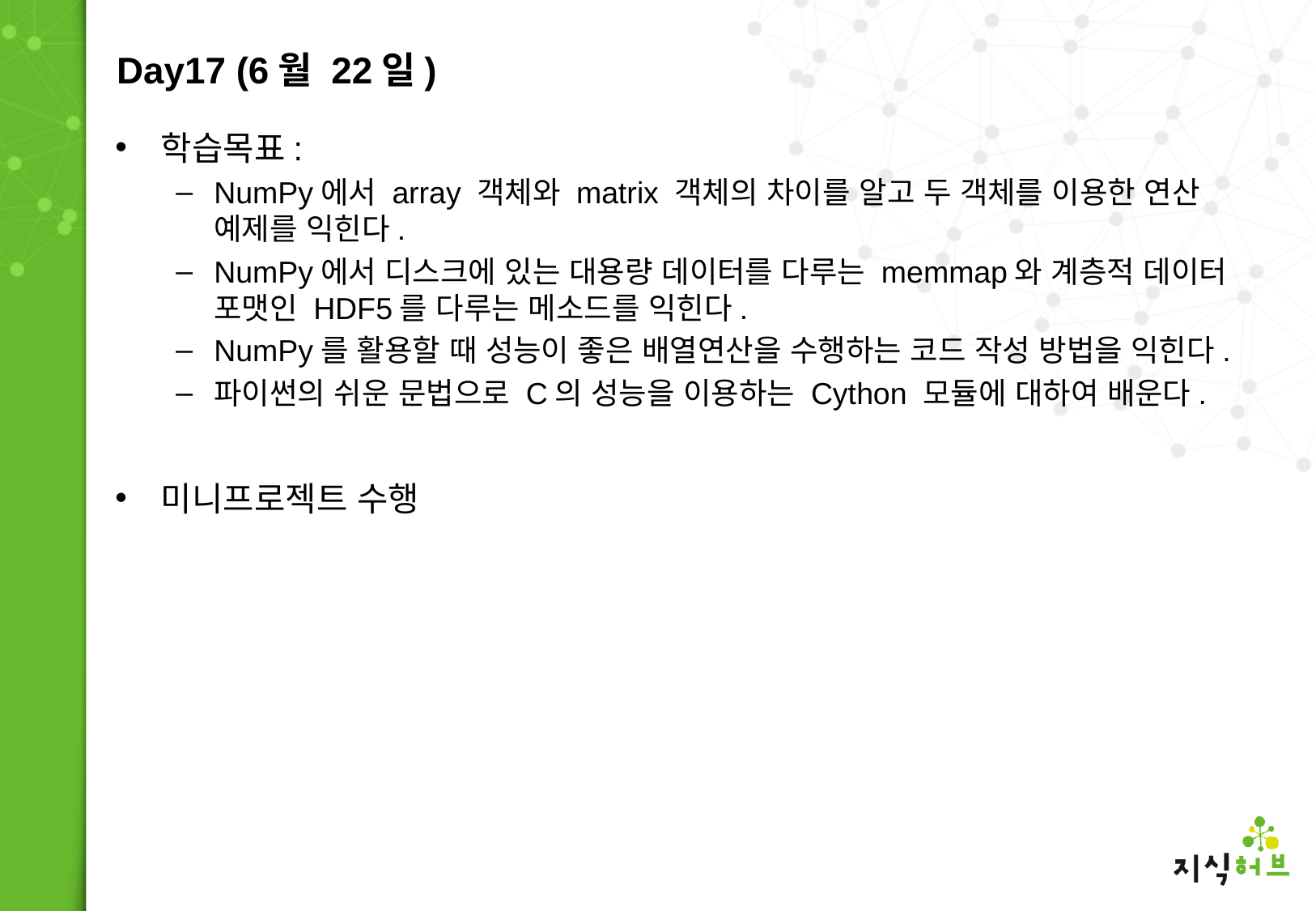

# Day17 (6월 22일)
학습목표:
NumPy에서 array 객체와 matrix 객체의 차이를 알고 두 객체를 이용한 연산 예제를 익힌다.
NumPy에서 디스크에 있는 대용량 데이터를 다루는 memmap와 계층적 데이터 포맷인 HDF5를 다루는 메소드를 익힌다.
NumPy를 활용할 때 성능이 좋은 배열연산을 수행하는 코드 작성 방법을 익힌다.
파이썬의 쉬운 문법으로 C의 성능을 이용하는 Cython 모듈에 대하여 배운다.

미니프로젝트 수행